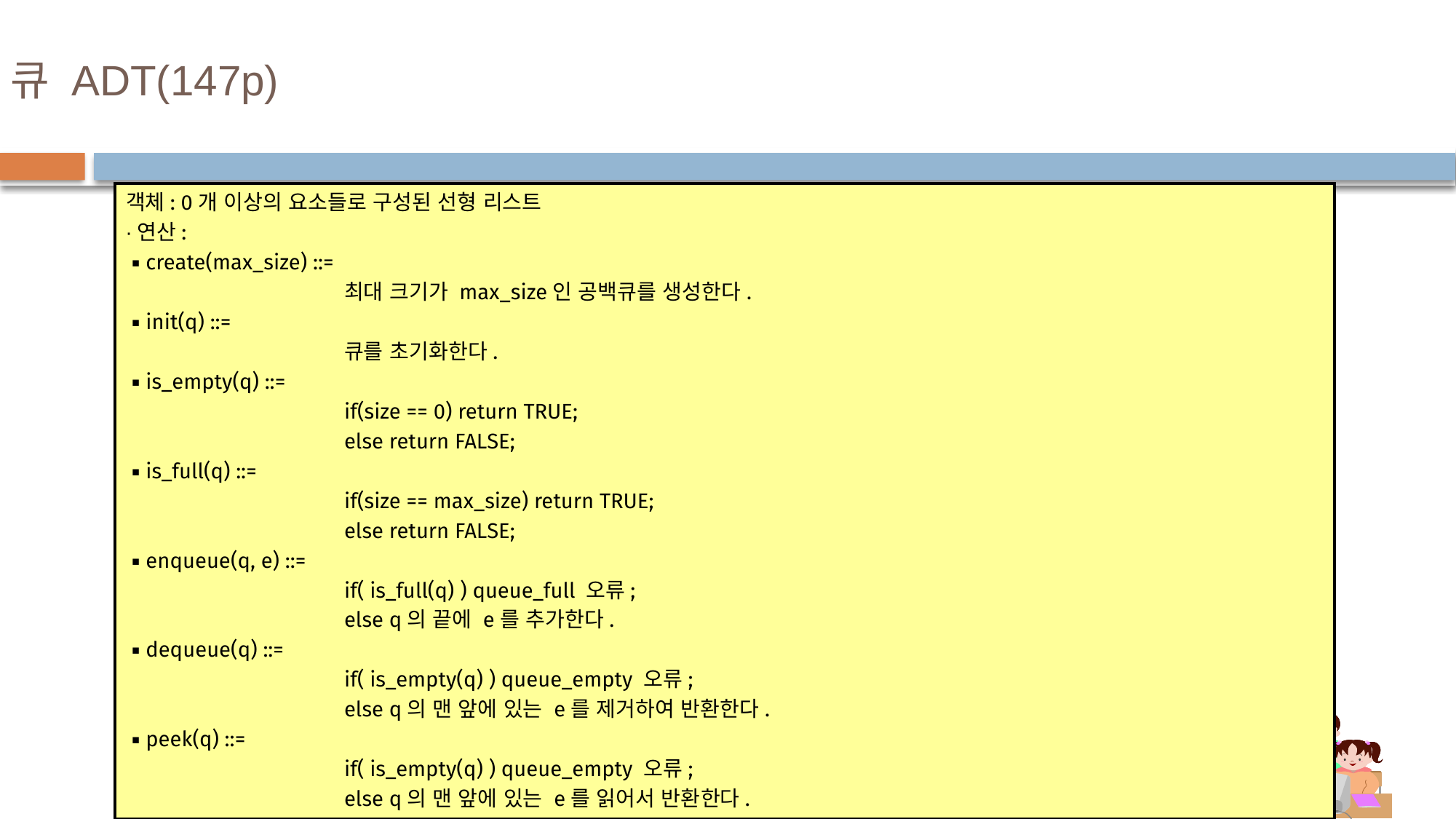

# 큐 ADT(147p)
객체: 0개 이상의 요소들로 구성된 선형 리스트
∙연산:
 ▪ create(max_size) ::=
		최대 크기가 max_size인 공백큐를 생성한다.
 ▪ init(q) ::=
		큐를 초기화한다.
 ▪ is_empty(q) ::=
		if(size == 0) return TRUE;
		else return FALSE;
 ▪ is_full(q) ::=
		if(size == max_size) return TRUE;
		else return FALSE;
 ▪ enqueue(q, e) ::=
		if( is_full(q) ) queue_full 오류;
		else q의 끝에 e를 추가한다.
 ▪ dequeue(q) ::=
		if( is_empty(q) ) queue_empty 오류;
		else q의 맨 앞에 있는 e를 제거하여 반환한다.
 ▪ peek(q) ::=
		if( is_empty(q) ) queue_empty 오류;
		else q의 맨 앞에 있는 e를 읽어서 반환한다.